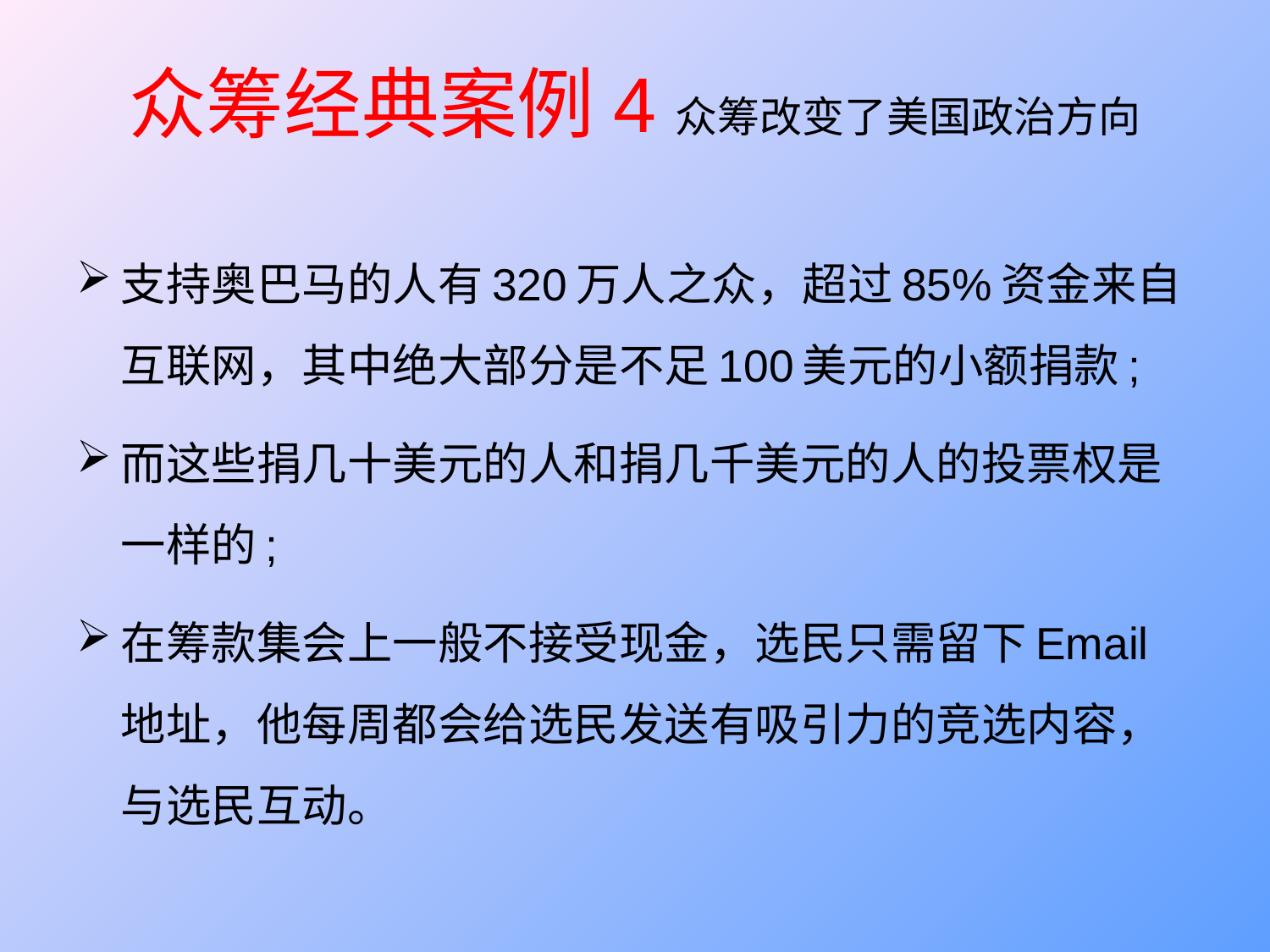

# 众筹经典案例4众筹改变了美国政治方向
支持奥巴马的人有320万人之众，超过85%资金来自互联网，其中绝大部分是不足100美元的小额捐款;
而这些捐几十美元的人和捐几千美元的人的投票权是一样的;
在筹款集会上一般不接受现金，选民只需留下Email地址，他每周都会给选民发送有吸引力的竞选内容，与选民互动。